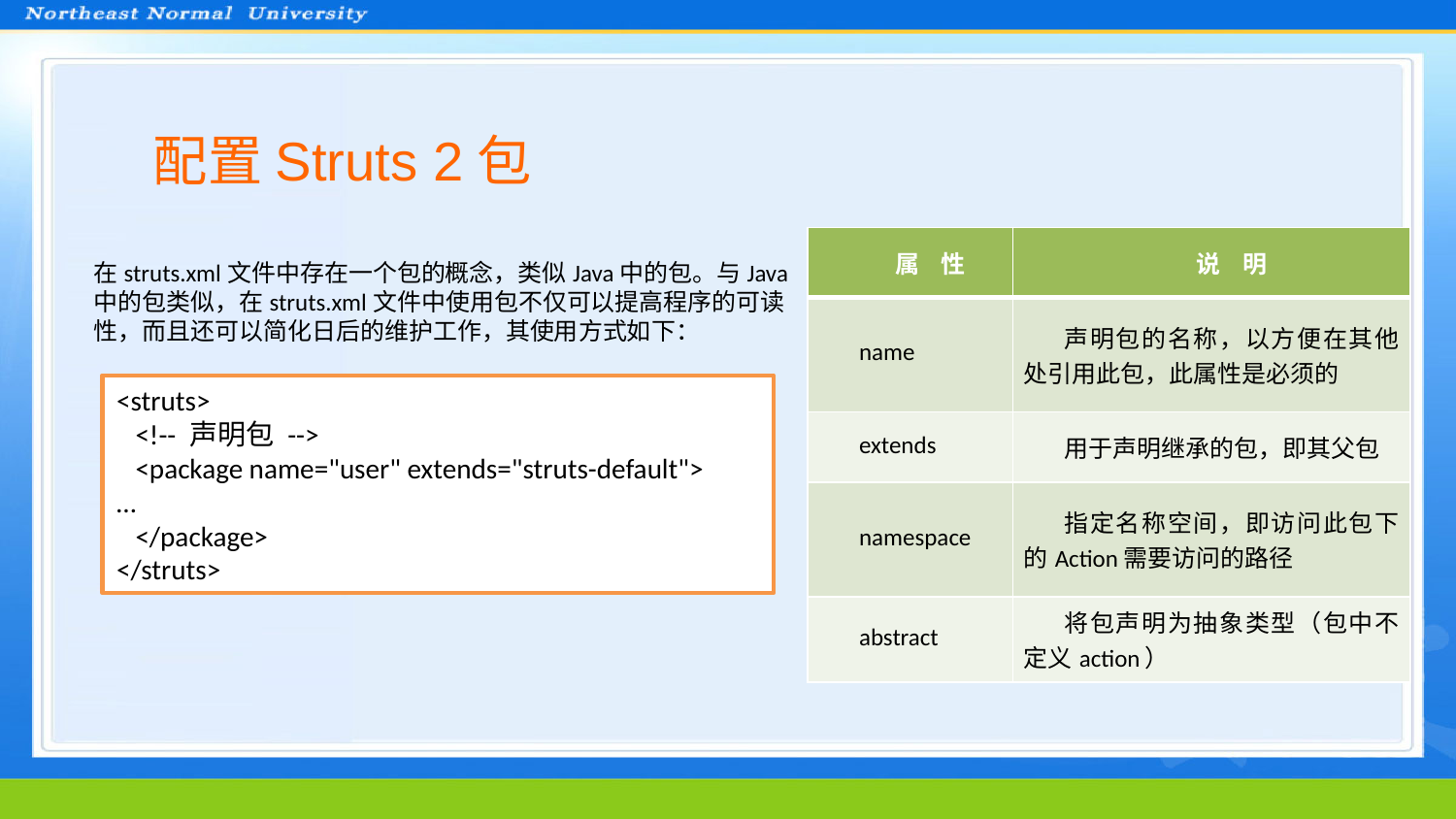

配置Struts 2包
| 属 性 | 说 明 |
| --- | --- |
| name | 声明包的名称，以方便在其他处引用此包，此属性是必须的 |
| extends | 用于声明继承的包，即其父包 |
| namespace | 指定名称空间，即访问此包下的Action需要访问的路径 |
| abstract | 将包声明为抽象类型（包中不定义action） |
在struts.xml文件中存在一个包的概念，类似Java中的包。与Java中的包类似，在struts.xml文件中使用包不仅可以提高程序的可读性，而且还可以简化日后的维护工作，其使用方式如下：
<struts>
   <!-- 声明包 -->
   <package name="user" extends="struts-default">
…
   </package>
</struts>